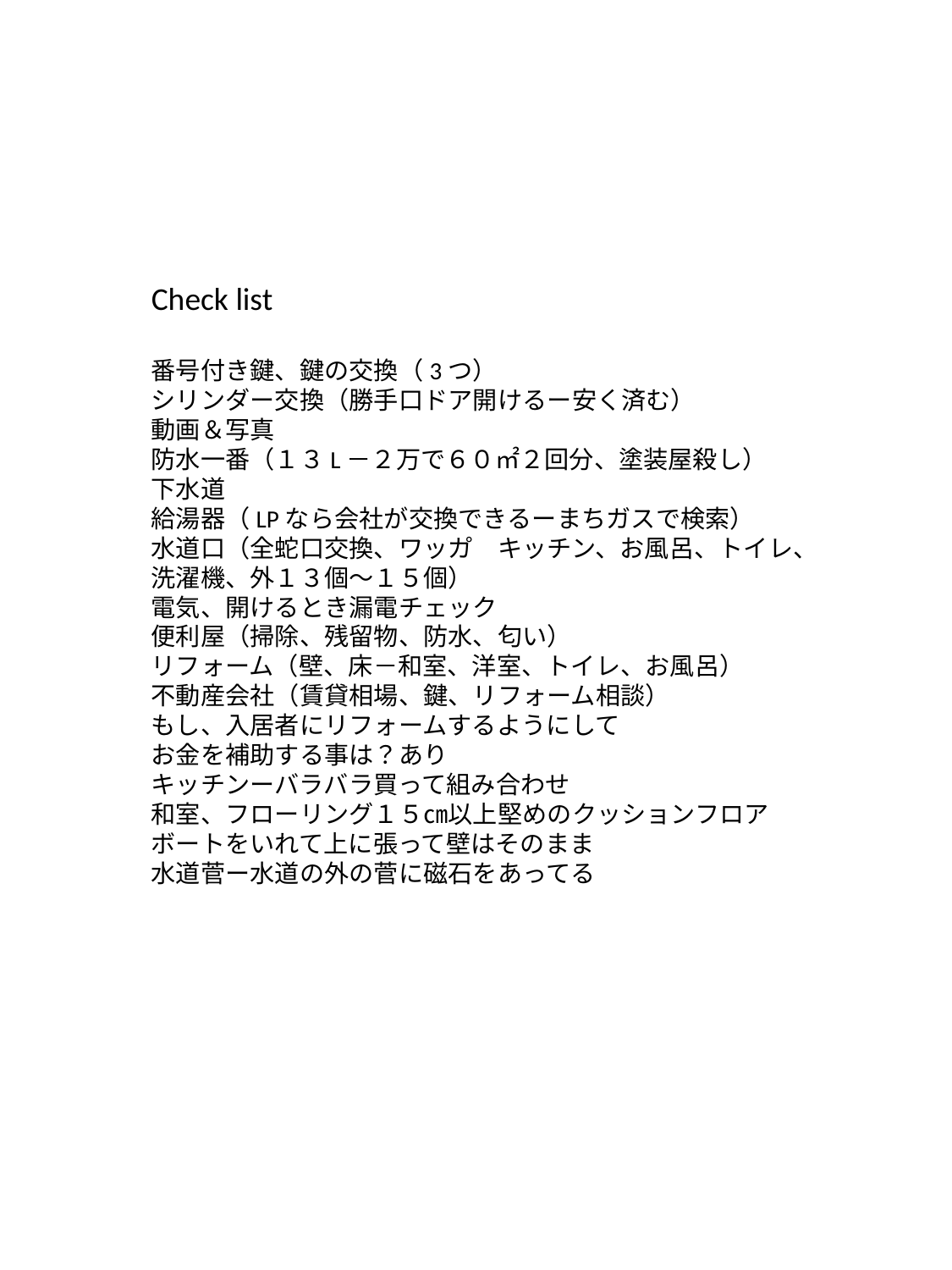

Check list

番号付き鍵、鍵の交換（3つ）
シリンダー交換（勝手口ドア開けるー安く済む）
動画＆写真
防水一番（１３L－２万で６０㎡２回分、塗装屋殺し）
下水道
給湯器（LPなら会社が交換できるーまちガスで検索）
水道口（全蛇口交換、ワッカ゚　キッチン、お風呂、トイレ、洗濯機、外１３個～１５個）
電気、開けるとき漏電チェック
便利屋（掃除、残留物、防水、匂い）
リフォーム（壁、床－和室、洋室、トイレ、お風呂）
不動産会社（賃貸相場、鍵、リフォーム相談）
もし、入居者にリフォームするようにして
お金を補助する事は？あり
キッチンーバラバラ買って組み合わせ
和室、フローリング１５㎝以上堅めのクッションフロア
ボートをいれて上に張って壁はそのまま
水道菅ー水道の外の菅に磁石をあってる